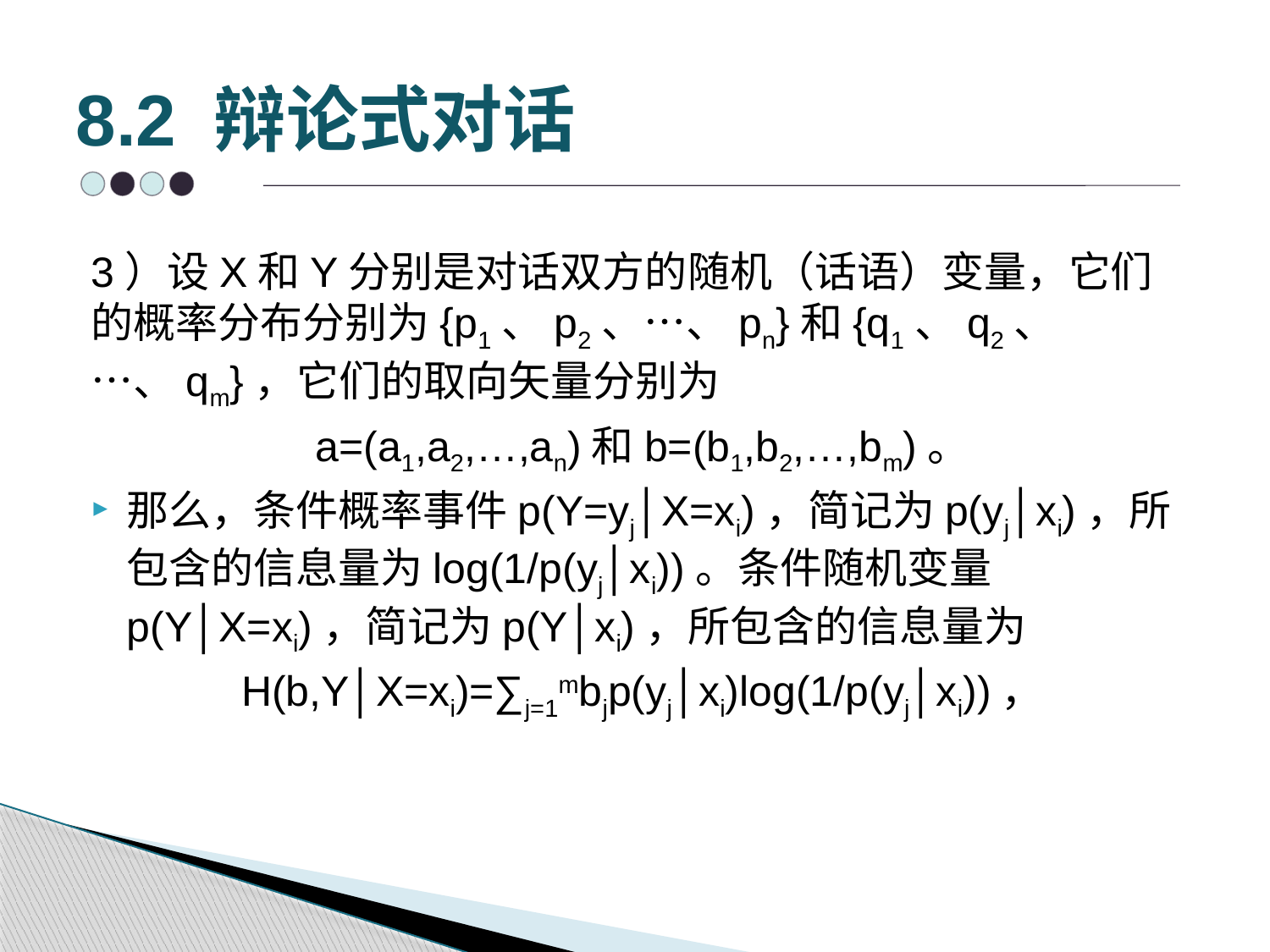

# 8.2 辩论式对话

3）设X和Y分别是对话双方的随机（话语）变量，它们的概率分布分别为{p1、p2、…、pn}和{q1、q2、…、qm}，它们的取向矢量分别为
a=(a1,a2,…,an)和b=(b1,b2,…,bm)。
那么，条件概率事件p(Y=yj│X=xi)，简记为p(yj│xi)，所包含的信息量为log(1/p(yj│xi))。条件随机变量p(Y│X=xi)，简记为p(Y│xi)，所包含的信息量为
H(b,Y│X=xi)=∑j=1mbjp(yj│xi)log(1/p(yj│xi))，